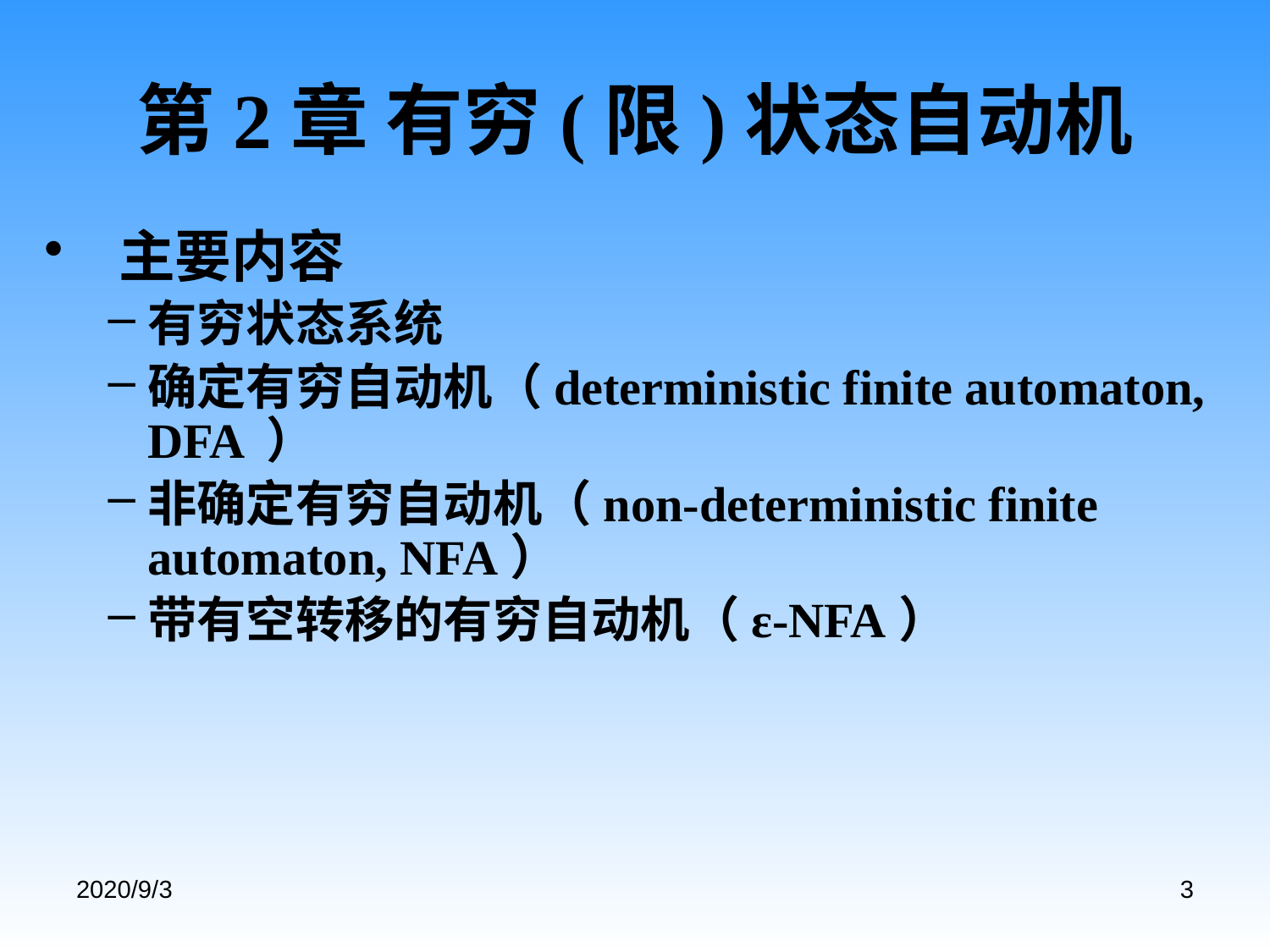

# 第2章 有穷(限)状态自动机
主要内容
有穷状态系统
确定有穷自动机（deterministic finite automaton, DFA ）
非确定有穷自动机（non-deterministic finite automaton, NFA）
带有空转移的有穷自动机（ε-NFA）
2020/9/3
3